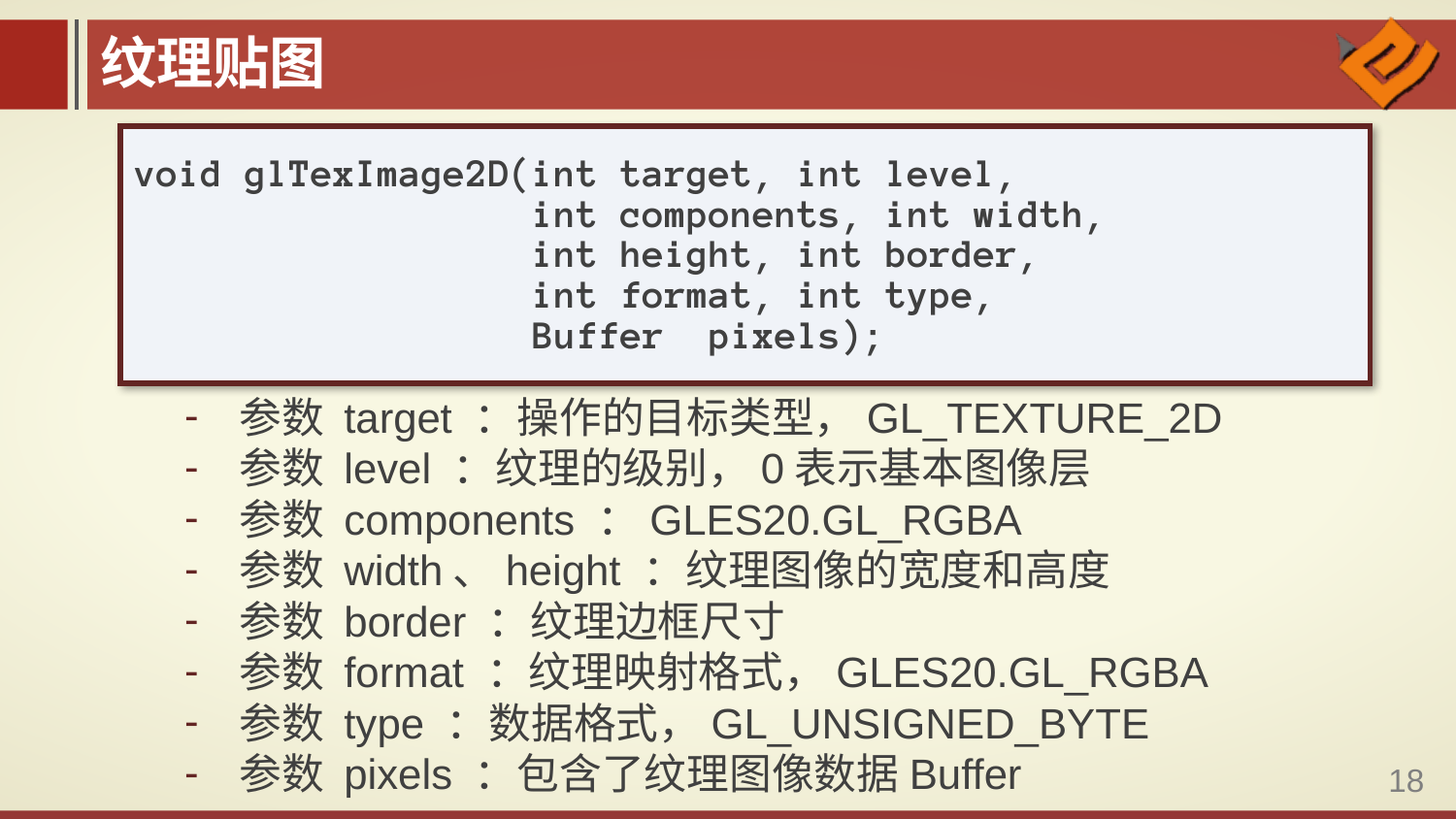

纹理贴图
| void glTexImage2D(int target, int level, int components, int width, int height, int border, int format, int type, Buffer pixels); |
| --- |
参数 target ：操作的目标类型，GL_TEXTURE_2D
参数 level ：纹理的级别，0表示基本图像层
参数 components ：GLES20.GL_RGBA
参数 width、height ：纹理图像的宽度和高度
参数 border ：纹理边框尺寸
参数 format ：纹理映射格式，GLES20.GL_RGBA
参数 type ：数据格式，GL_UNSIGNED_BYTE
参数 pixels ：包含了纹理图像数据Buffer